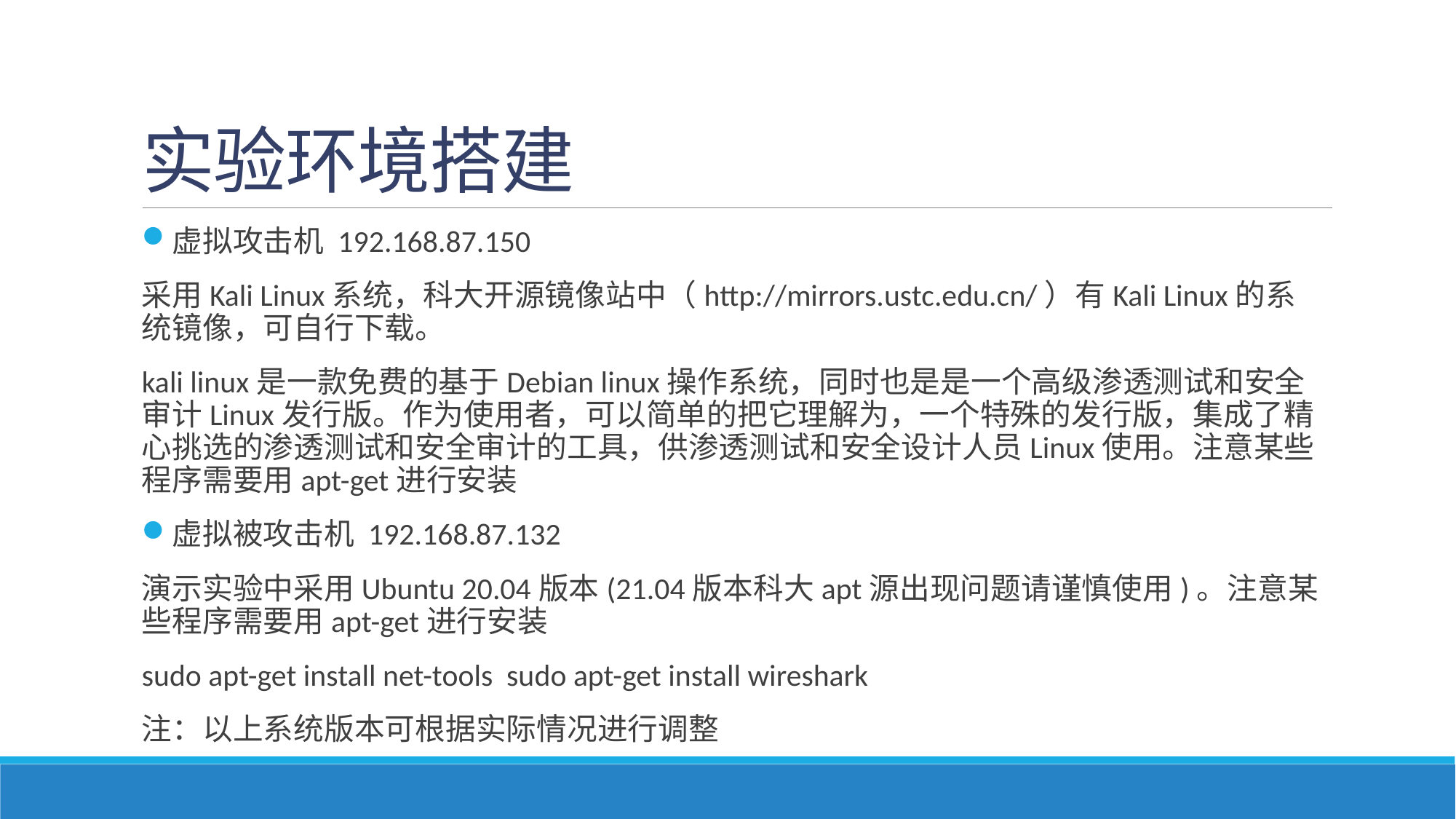

# 实验环境搭建
虚拟攻击机 192.168.87.150
采用Kali Linux系统，科大开源镜像站中（http://mirrors.ustc.edu.cn/）有Kali Linux的系统镜像，可自行下载。
kali linux是一款免费的基于Debian linux操作系统，同时也是是一个高级渗透测试和安全审计Linux发行版。作为使用者，可以简单的把它理解为，一个特殊的发行版，集成了精心挑选的渗透测试和安全审计的工具，供渗透测试和安全设计人员Linux使用。注意某些程序需要用apt-get进行安装
虚拟被攻击机 192.168.87.132
演示实验中采用Ubuntu 20.04版本(21.04版本科大apt源出现问题请谨慎使用)。注意某些程序需要用apt-get进行安装
sudo apt-get install net-tools  sudo apt-get install wireshark
注：以上系统版本可根据实际情况进行调整